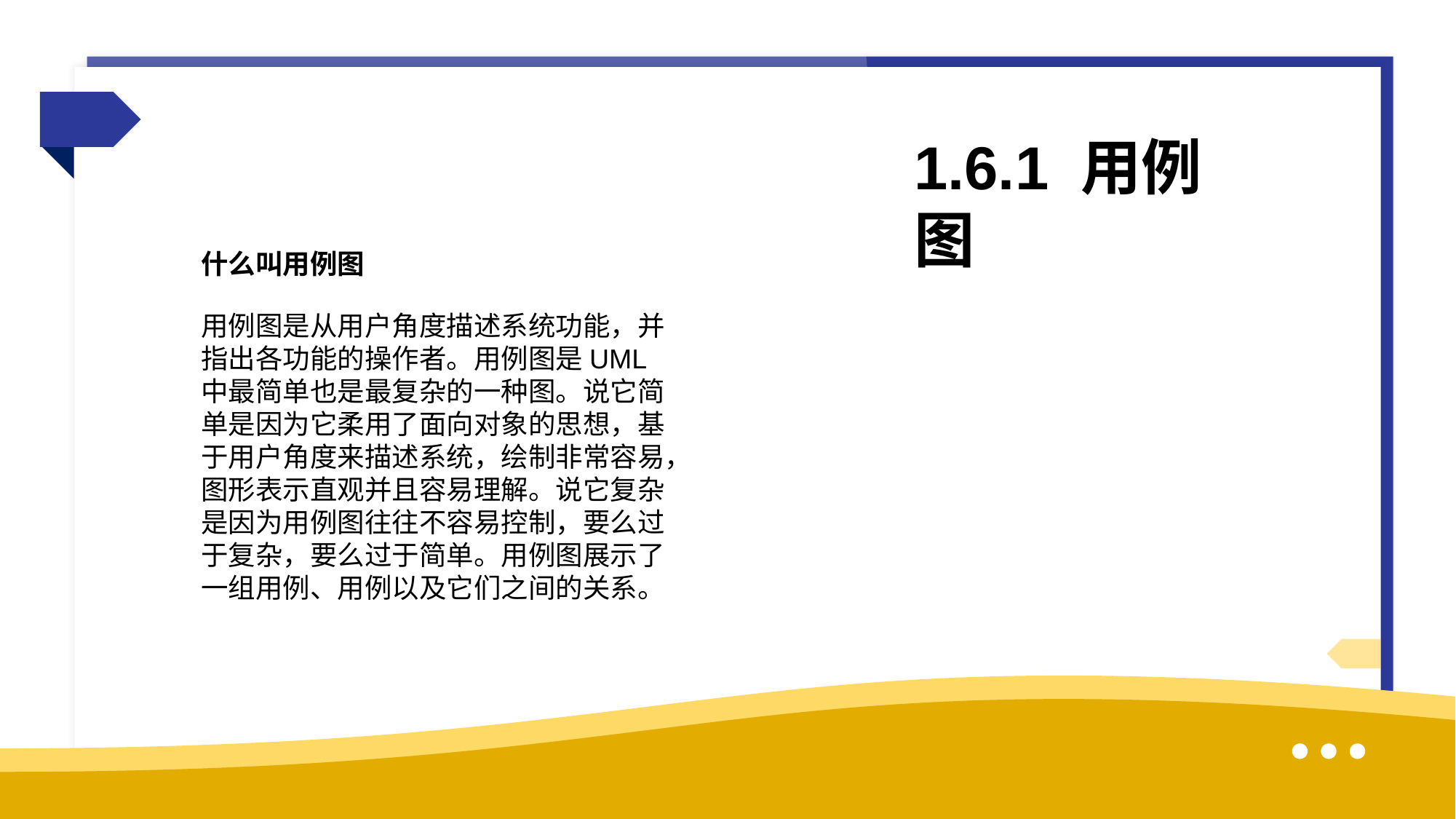

1.6.1 用例图
什么叫用例图
用例图是从用户角度描述系统功能，并指出各功能的操作者。用例图是UML中最简单也是最复杂的一种图。说它简单是因为它柔用了面向对象的思想，基于用户角度来描述系统，绘制非常容易，图形表示直观并且容易理解。说它复杂是因为用例图往往不容易控制，要么过于复杂，要么过于简单。用例图展示了一组用例、用例以及它们之间的关系。